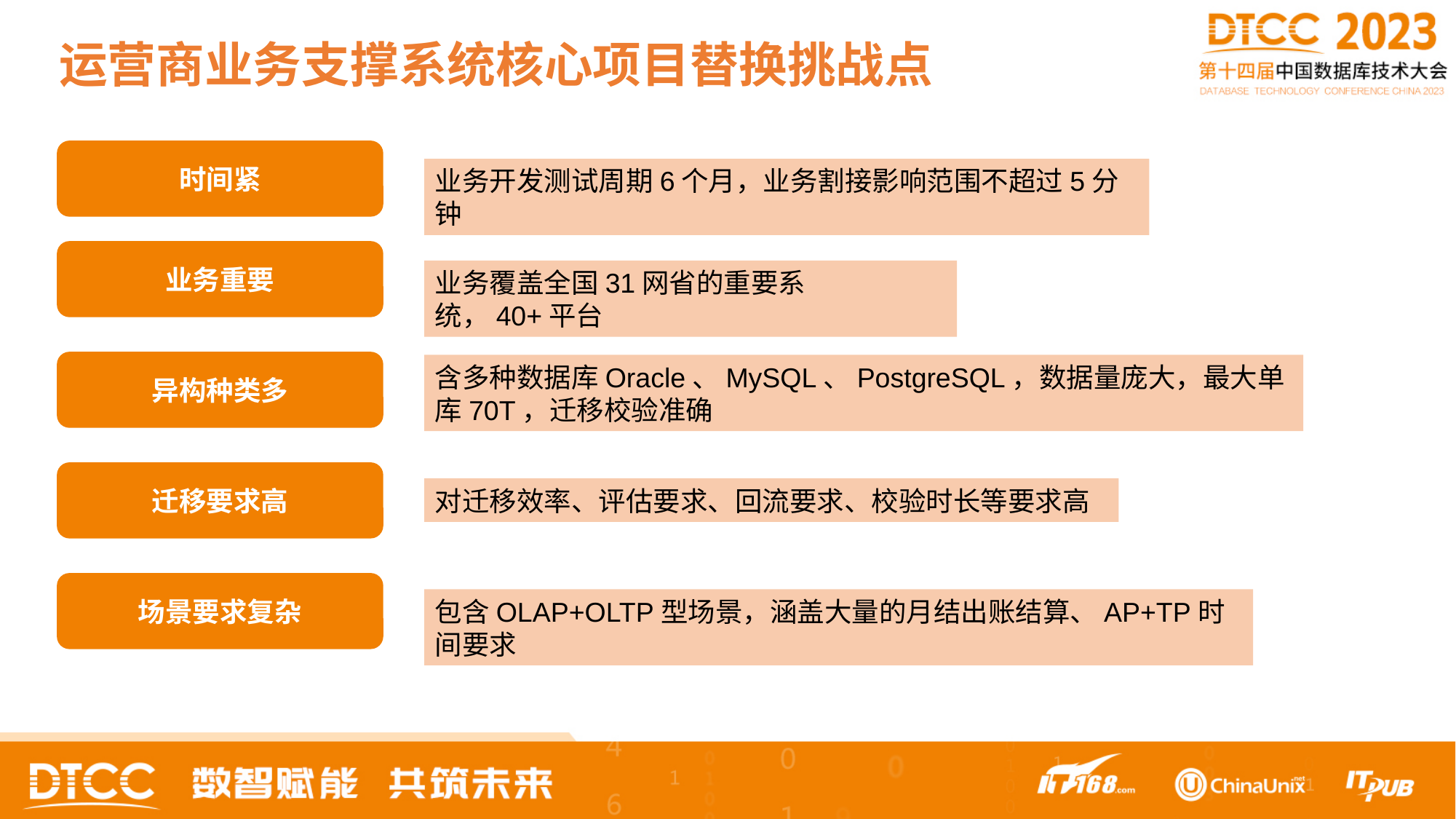

运营商业务支撑系统核心项目替换挑战点
时间紧
业务开发测试周期6个月，业务割接影响范围不超过5分钟
业务重要
业务覆盖全国31网省的重要系统，40+平台
异构种类多
含多种数据库Oracle、MySQL、PostgreSQL，数据量庞大，最大单库70T，迁移校验准确
迁移要求高
对迁移效率、评估要求、回流要求、校验时长等要求高
场景要求复杂
包含OLAP+OLTP型场景，涵盖大量的月结出账结算、AP+TP时间要求